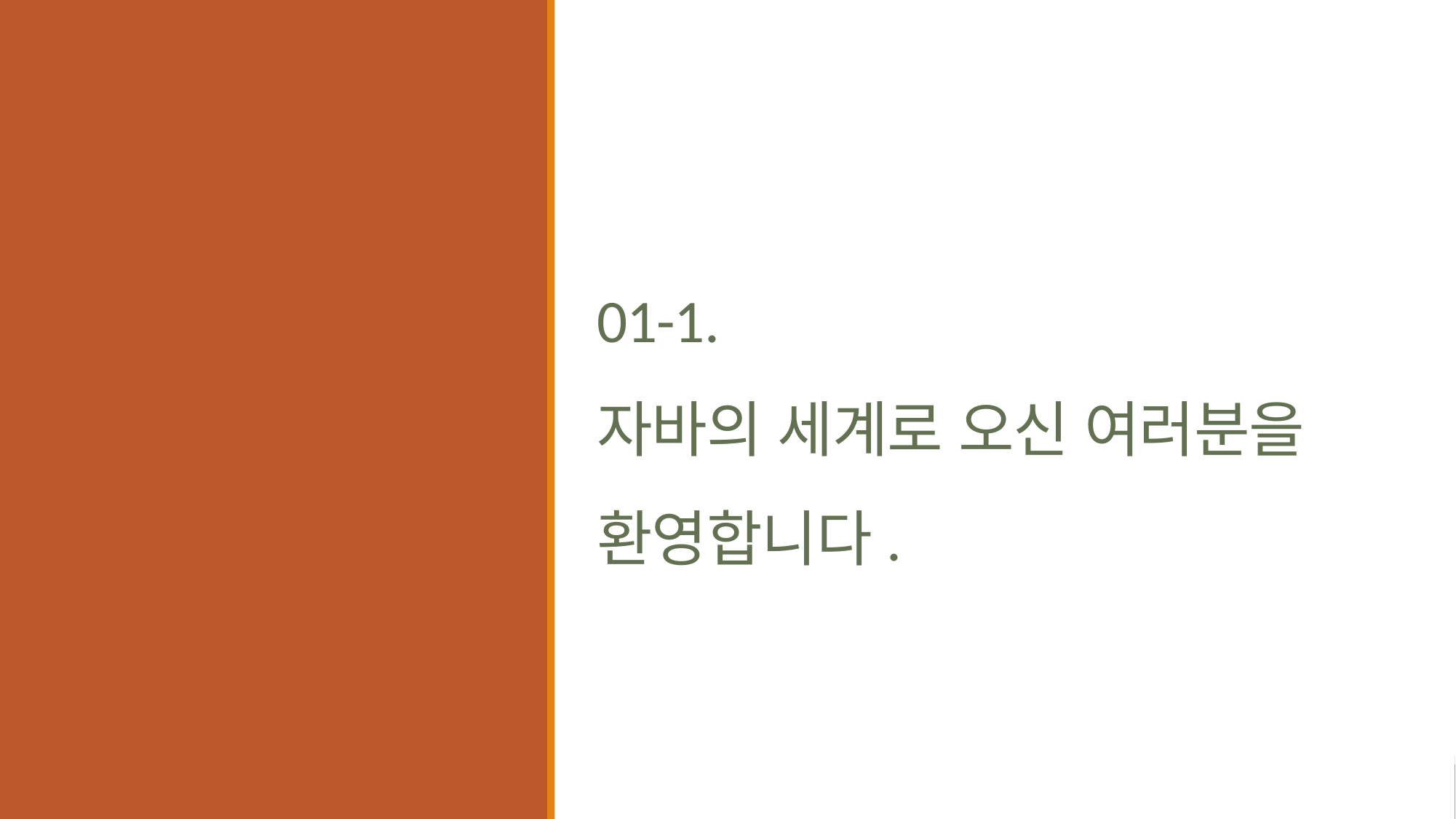

# 01-1. 자바의 세계로 오신 여러분을 환영합니다.